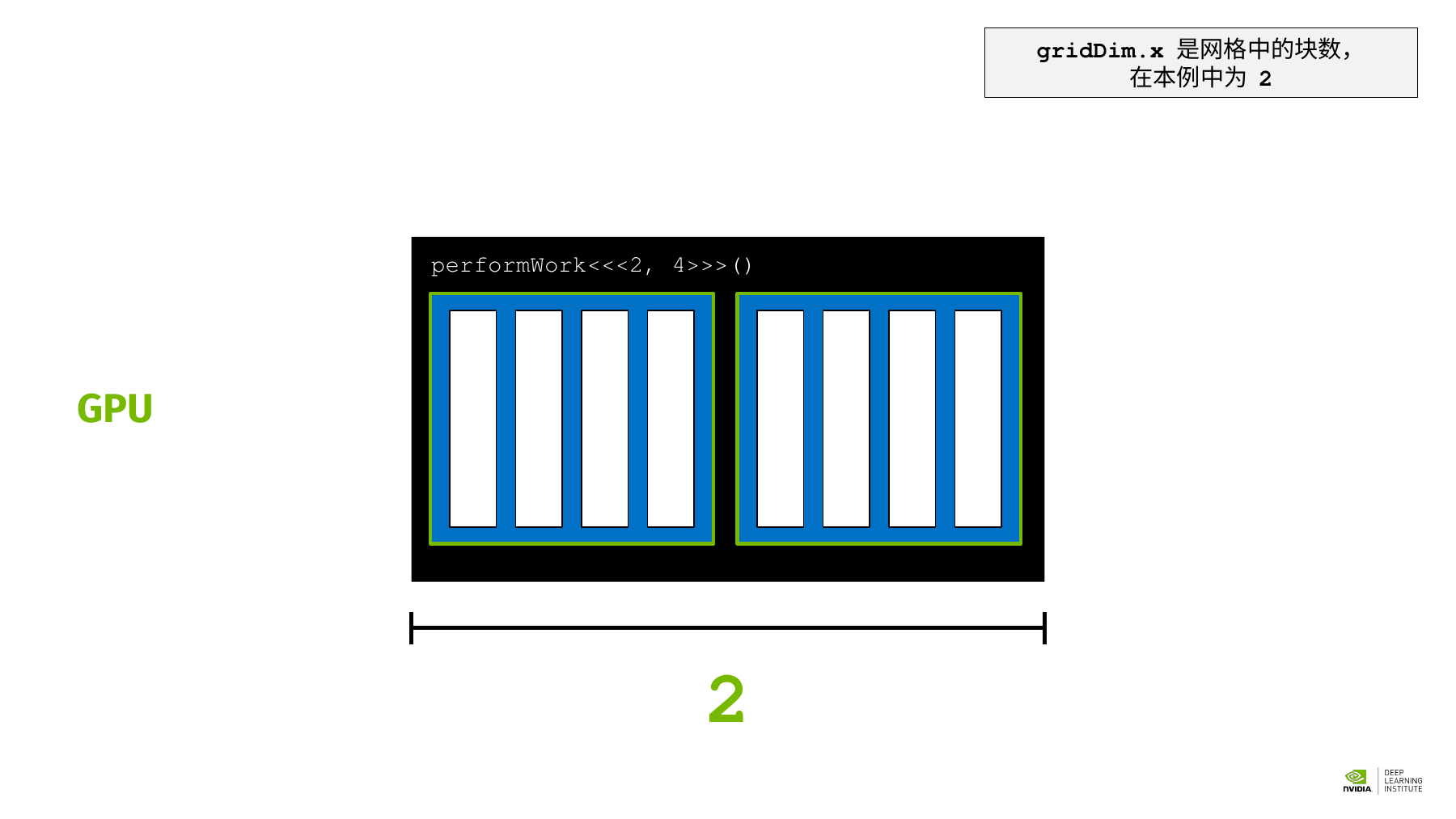

gridDim.x 是网格中的块数，
在本例中为 2

performWork<<<2, 4>>>()

GPU
2